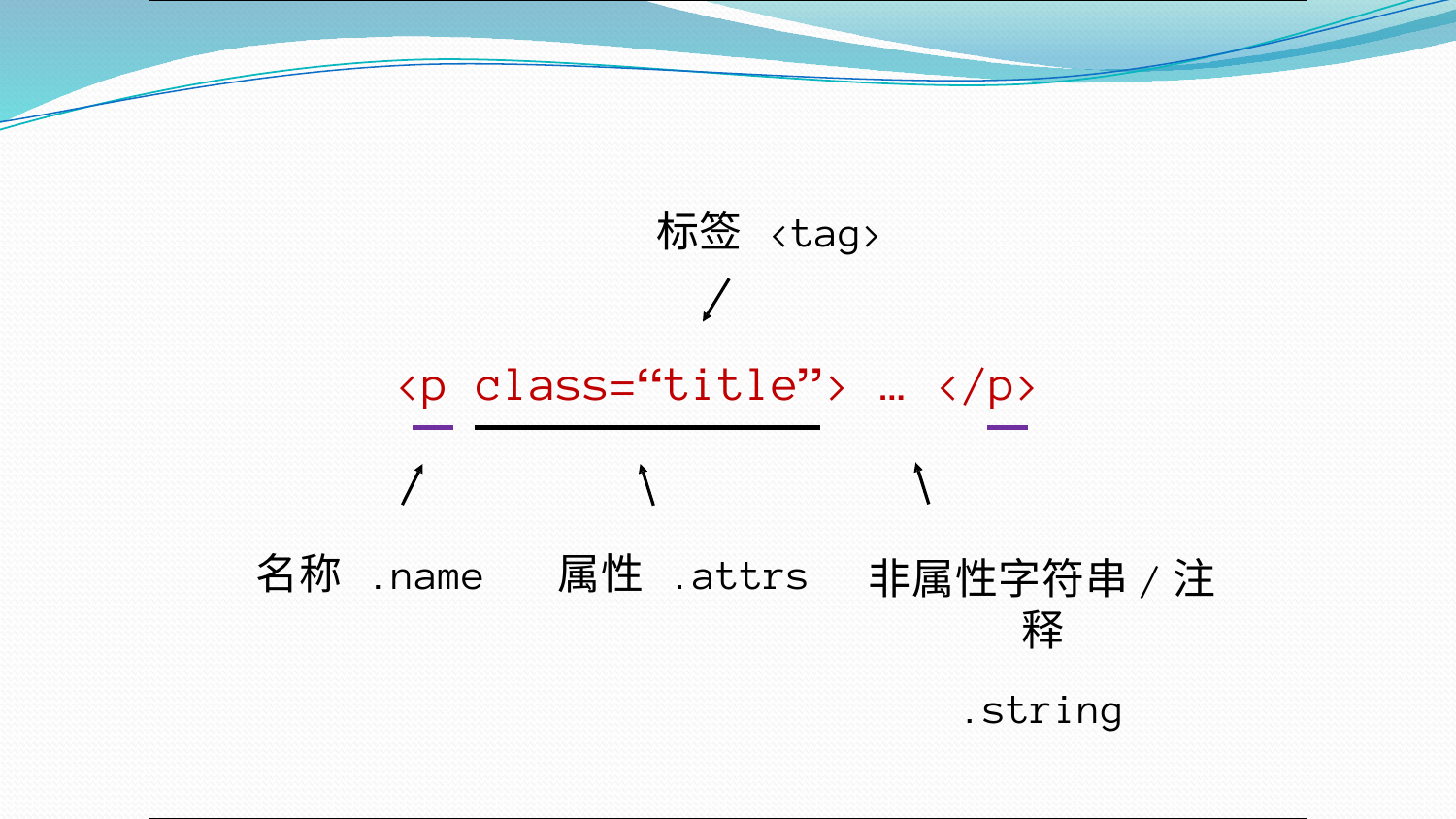

标签	<tag>

# <p class=“title”> … </p>

名称	.name
属性	.attrs
非属性字符串/注释
.string